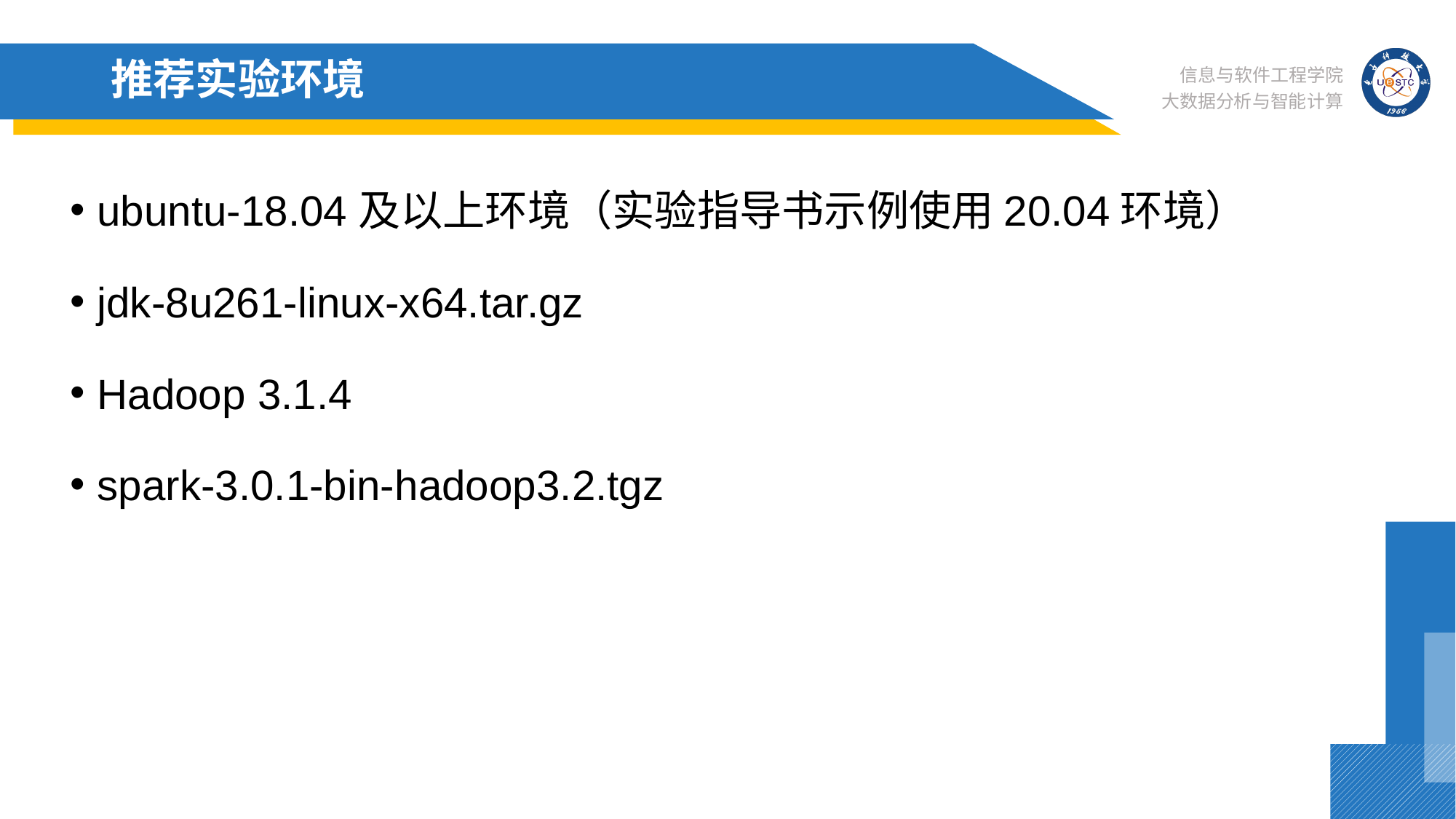

# 推荐实验环境
ubuntu-18.04及以上环境（实验指导书示例使用20.04环境）
jdk-8u261-linux-x64.tar.gz
Hadoop 3.1.4
spark-3.0.1-bin-hadoop3.2.tgz